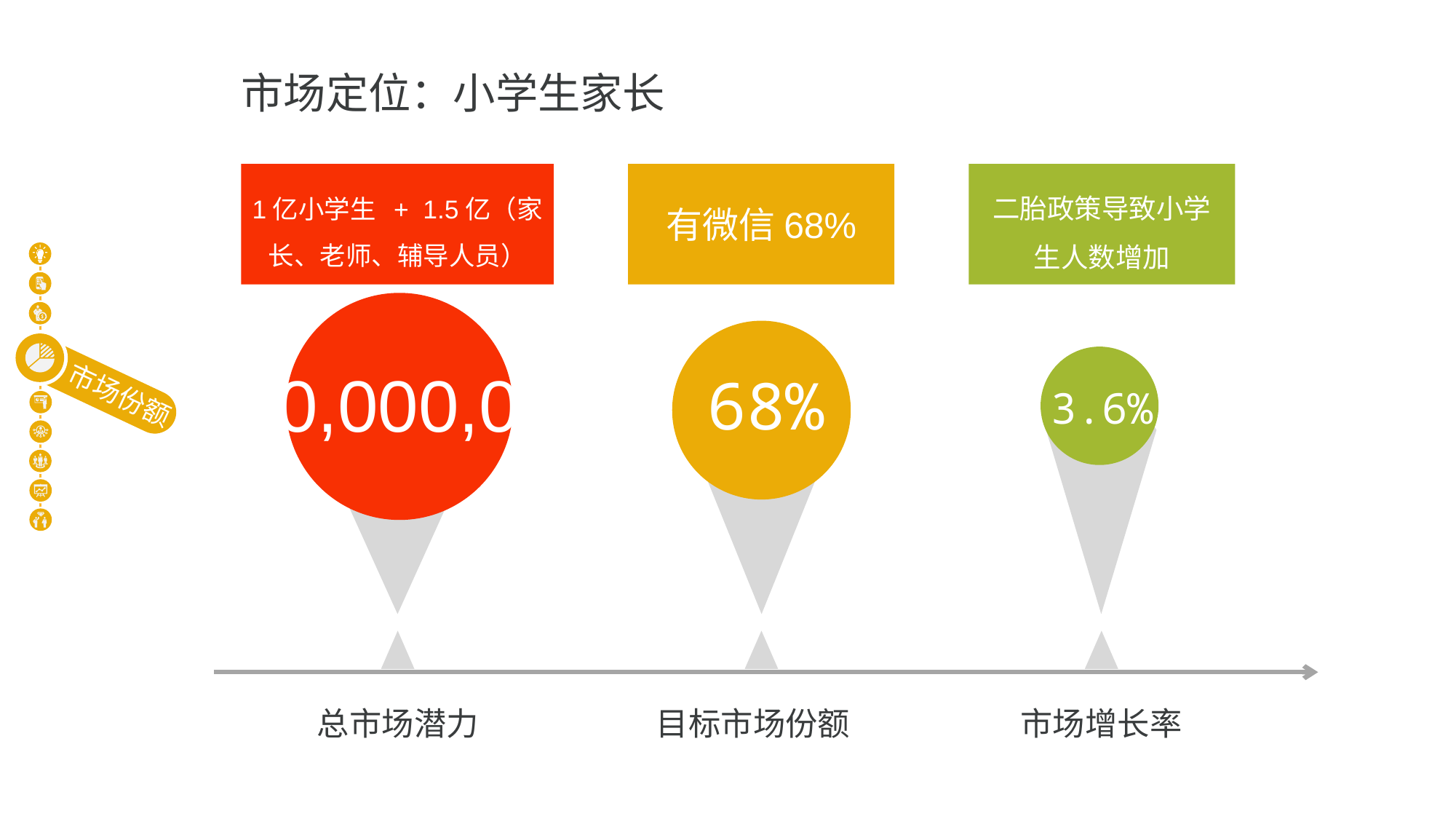

市场定位：小学生家长
1亿小学生  +  1.5亿（家长、老师、辅导人员）
有微信68%
二胎政策导致小学生人数增加

250,000,000

68%

3.6%

总市场潜力
目标市场份额
市场增长率